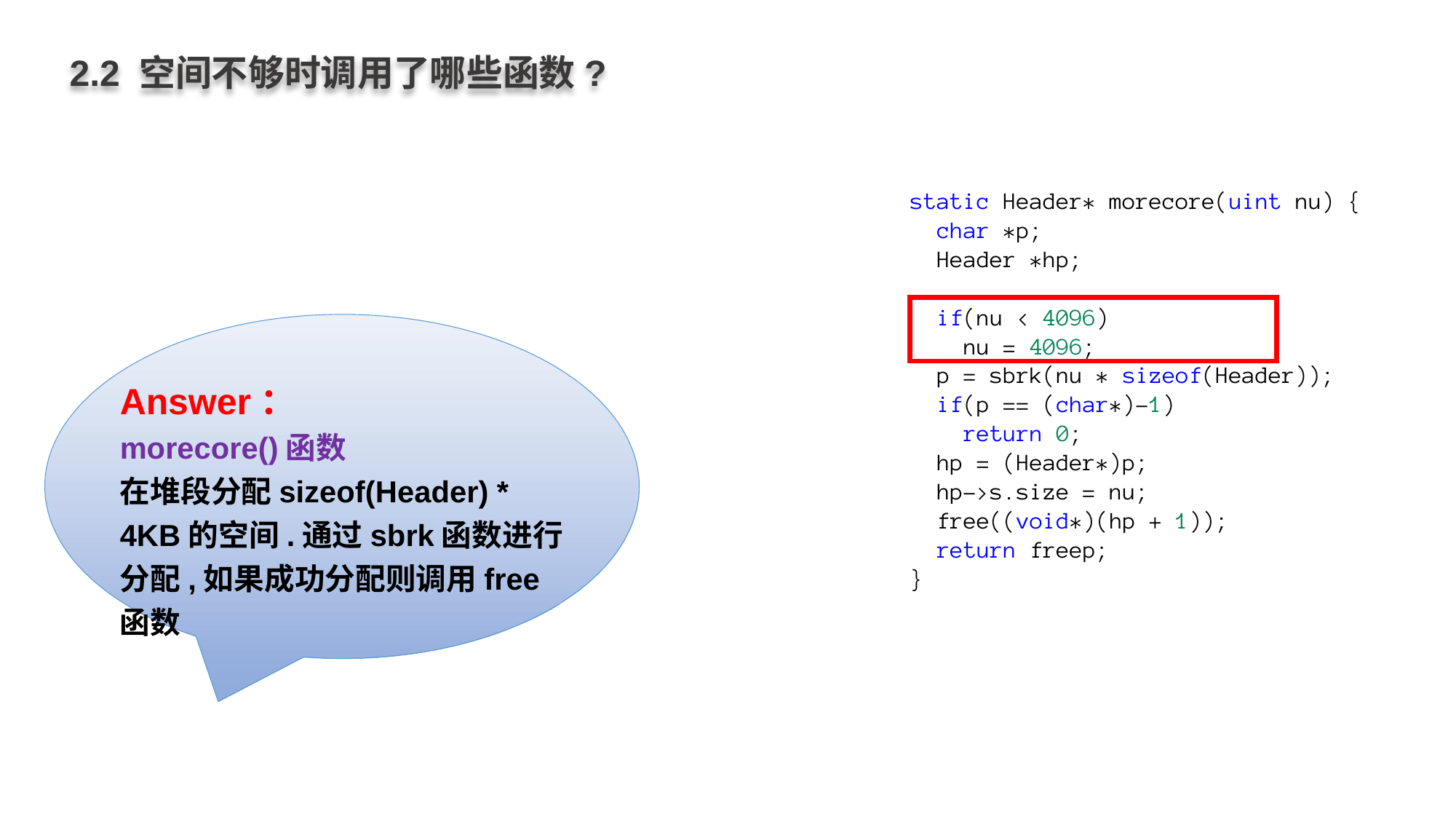

2.2 空间不够时调用了哪些函数?
static Header* morecore(uint nu) {
  char *p;
  Header *hp;
  if(nu < 4096)
    nu = 4096;
  p = sbrk(nu * sizeof(Header));
  if(p == (char*)-1)
    return 0;
  hp = (Header*)p;
  hp->s.size = nu;
  free((void*)(hp + 1));
  return freep;
}

Answer：
morecore()函数
在堆段分配sizeof(Header) * 4KB的空间.通过sbrk函数进行分配,如果成功分配则调用free函数

11